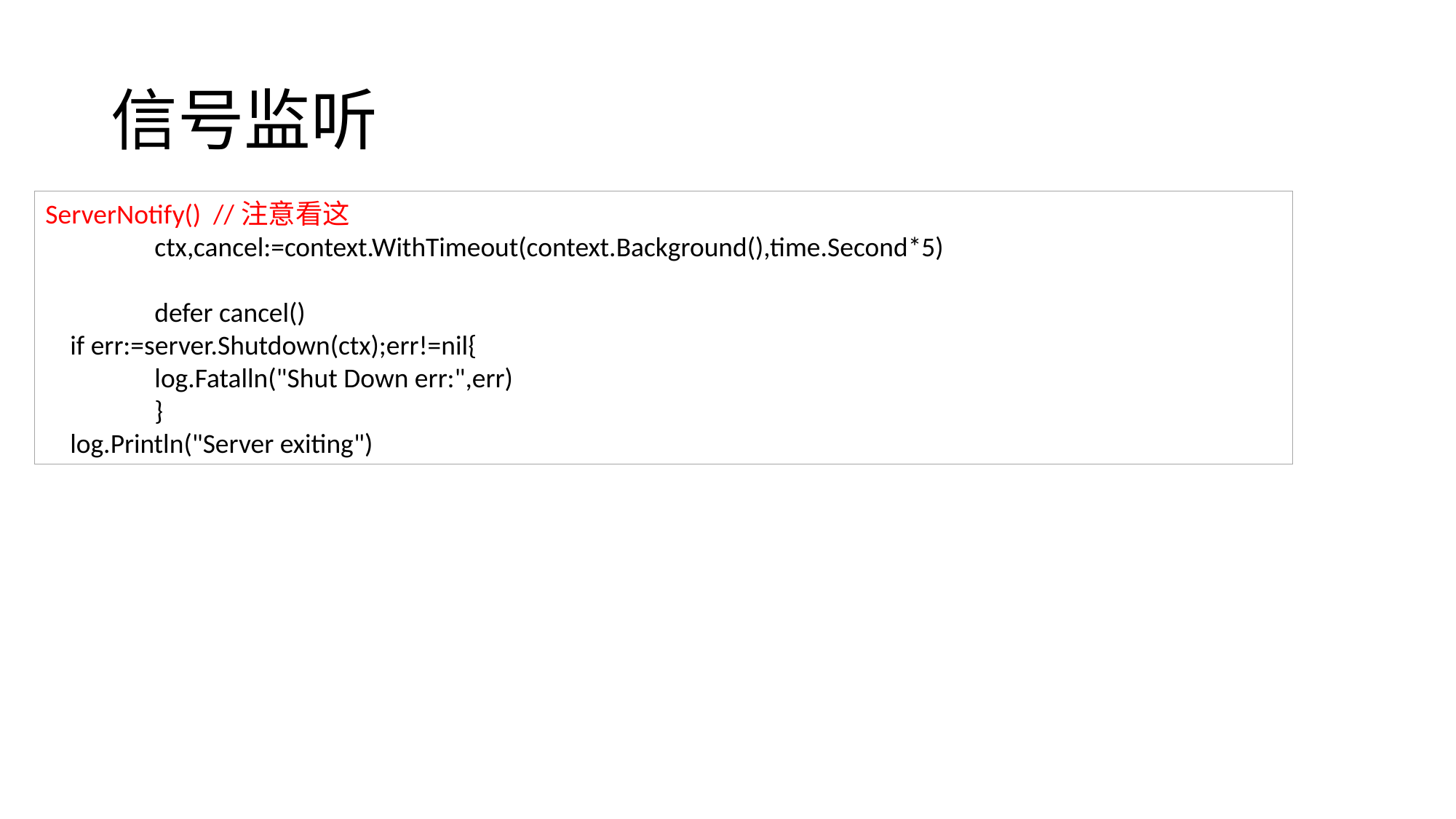

# 信号监听
ServerNotify()  //注意看这
	ctx,cancel:=context.WithTimeout(context.Background(),time.Second*5)

	defer cancel()
    if err:=server.Shutdown(ctx);err!=nil{
    	log.Fatalln("Shut Down err:",err)
	}
    log.Println("Server exiting")